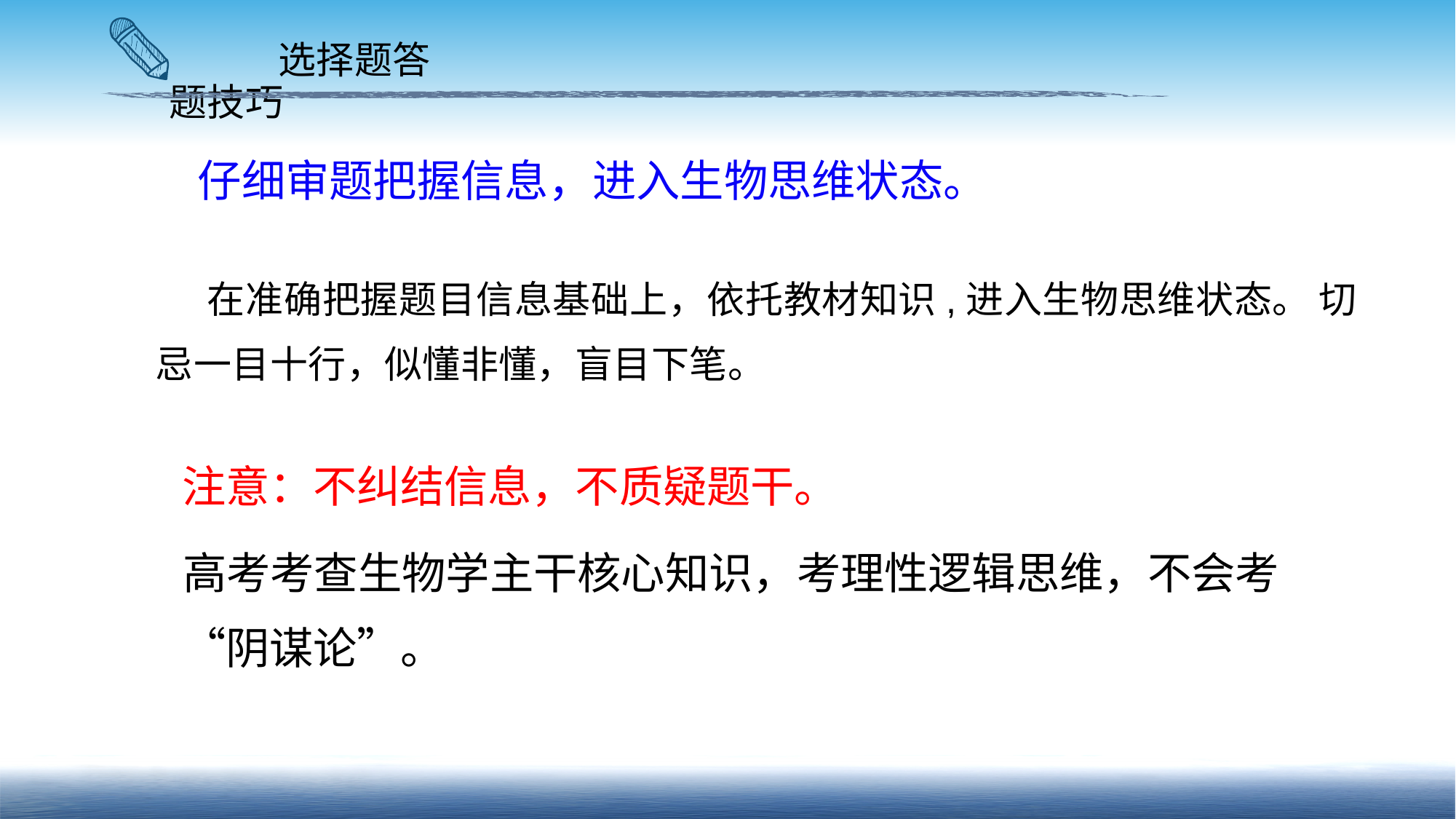

选择题答题技巧

仔细审题把握信息，进入生物思维状态。

在准确把握题目信息基础上，依托教材知识,进入生物思维状态。 切忌一目十行，似懂非懂，盲目下笔。

注意：不纠结信息，不质疑题干。
高考考查生物学主干核心知识，考理性逻辑思维，不会考“阴谋论”。